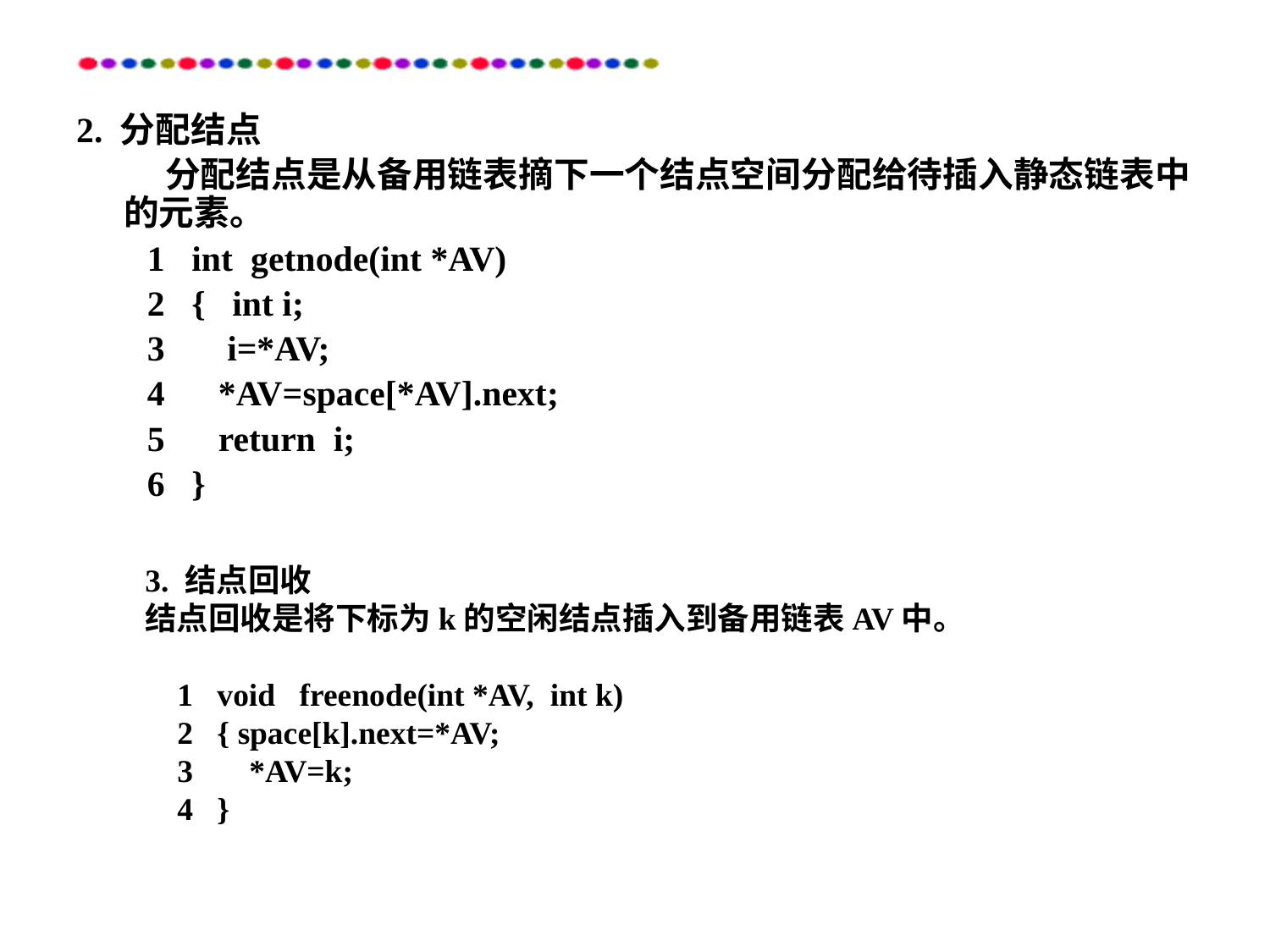

2. 分配结点
          分配结点是从备用链表摘下一个结点空间分配给待插入静态链表中的元素。
        1   int  getnode(int *AV)
        2   {   int i;
        3       i=*AV;
        4      *AV=space[*AV].next;
        5      return  i;
        6   }
3. 结点回收
结点回收是将下标为k的空闲结点插入到备用链表AV中。

    1   void   freenode(int *AV,  int k)
    2   { space[k].next=*AV;
    3       *AV=k;
    4   }